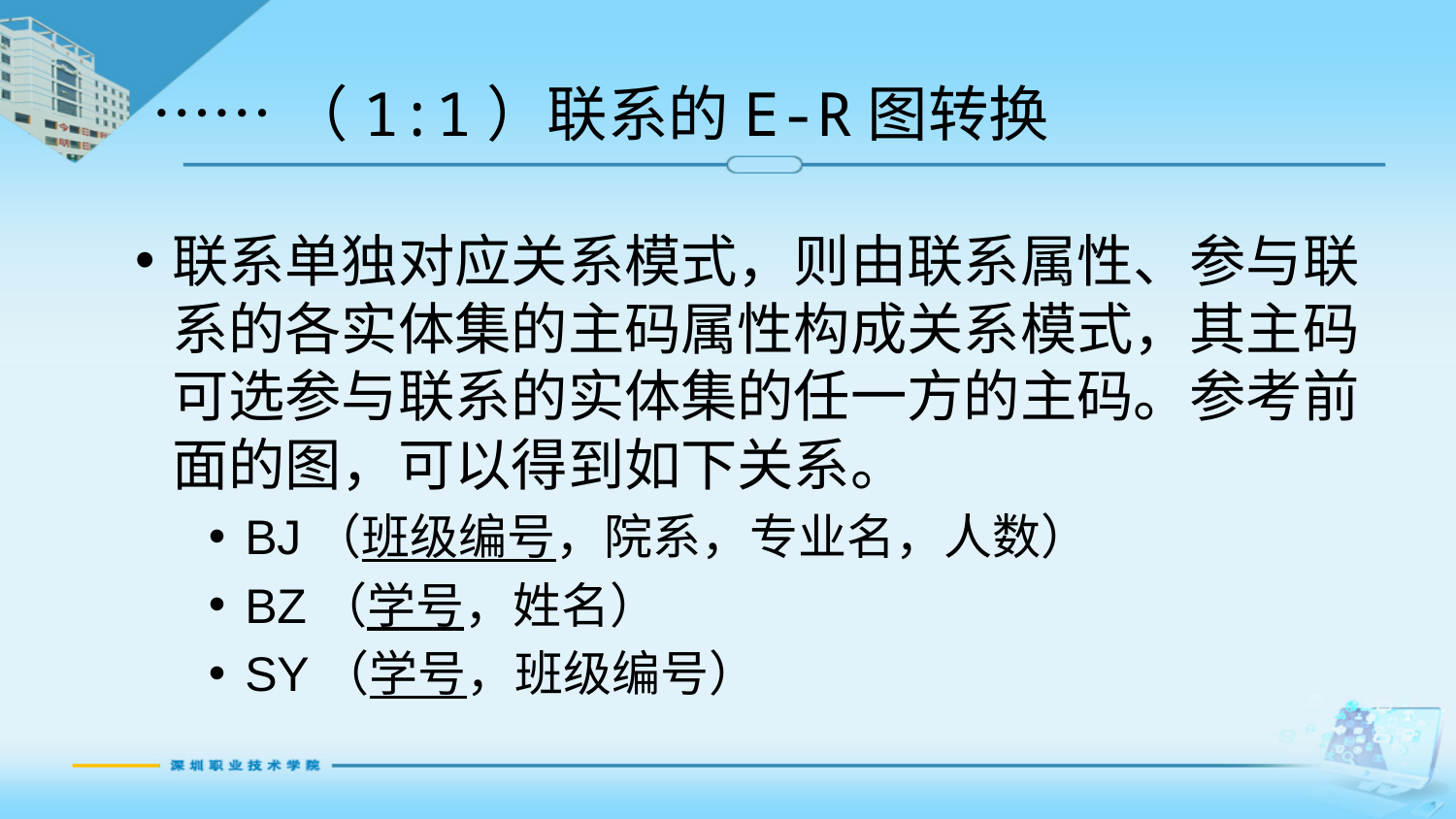

# ……（1:1）联系的E-R图转换
联系单独对应关系模式，则由联系属性、参与联系的各实体集的主码属性构成关系模式，其主码可选参与联系的实体集的任一方的主码。参考前面的图，可以得到如下关系。
BJ（班级编号，院系，专业名，人数）
BZ（学号，姓名）
SY（学号，班级编号）